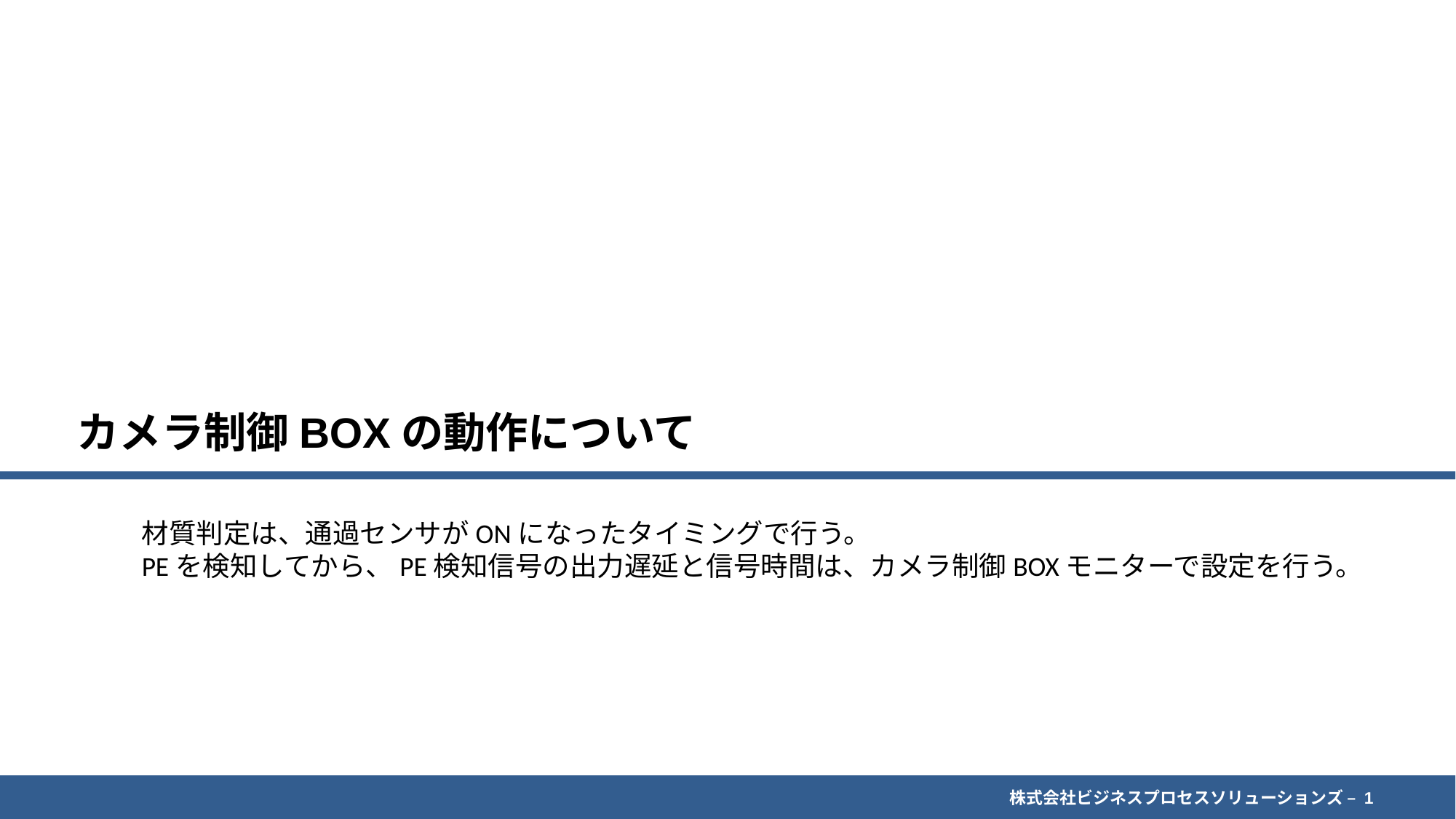

# カメラ制御BOXの動作について
材質判定は、通過センサがONになったタイミングで行う。
PEを検知してから、PE検知信号の出力遅延と信号時間は、カメラ制御BOXモニターで設定を行う。
株式会社ビジネスプロセスソリューションズ – 1